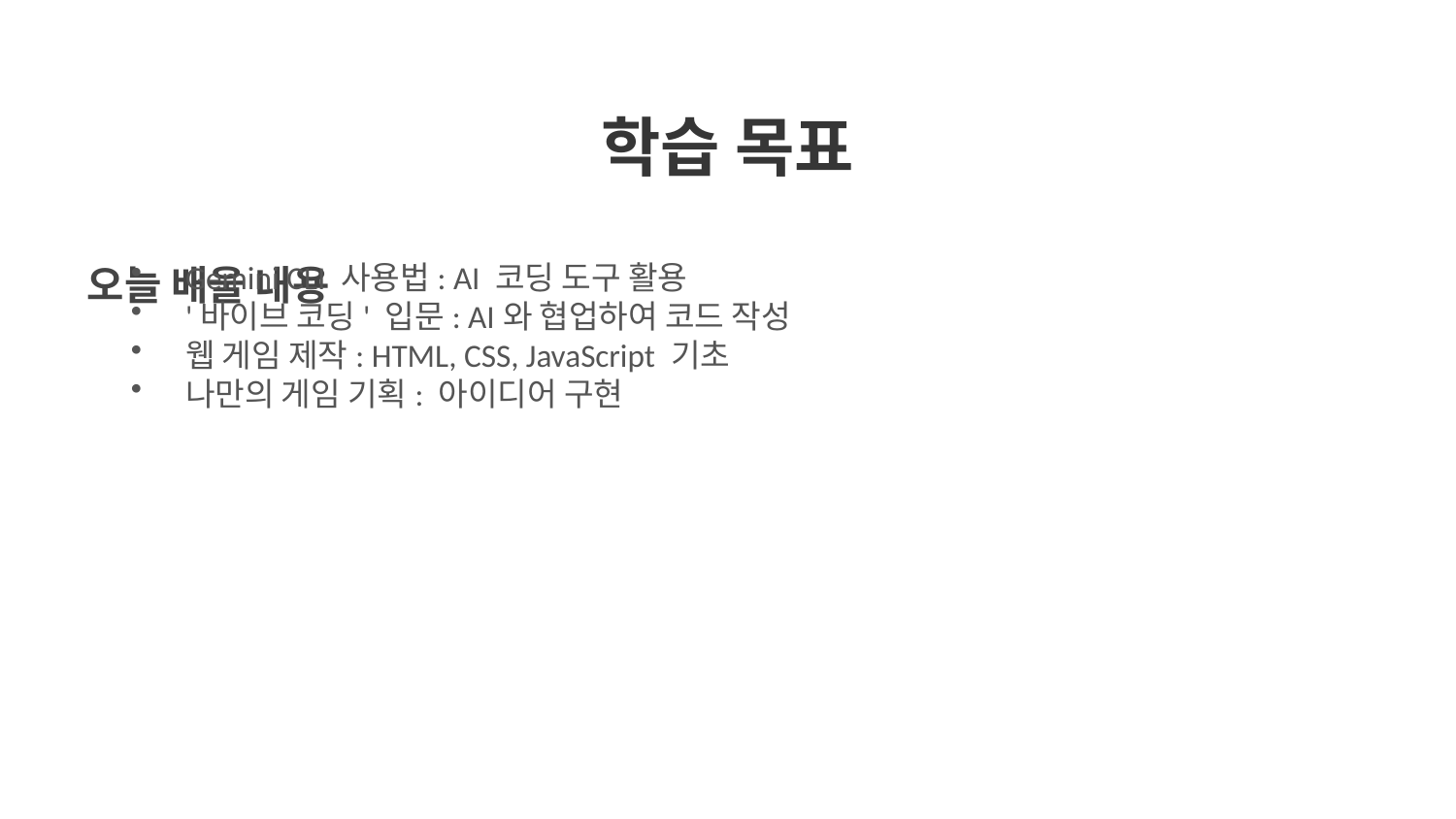

학습 목표
오늘 배울 내용
Gemini CLI 사용법: AI 코딩 도구 활용
'바이브 코딩' 입문: AI와 협업하여 코드 작성
웹 게임 제작: HTML, CSS, JavaScript 기초
나만의 게임 기획: 아이디어 구현